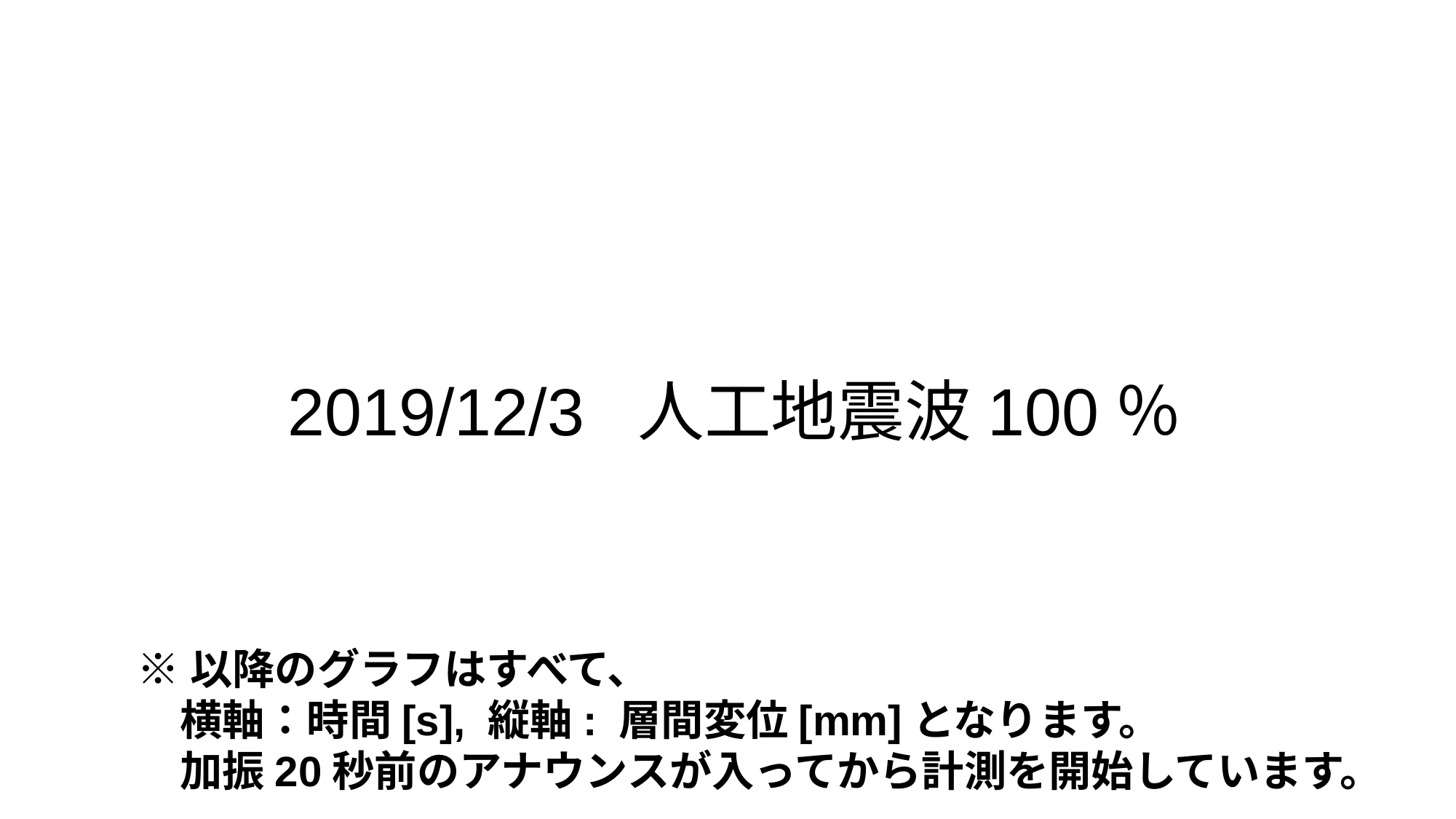

2019/12/3  人工地震波100％
※以降のグラフはすべて、
　横軸：時間[s], 縦軸: 層間変位[mm]となります。
　加振20秒前のアナウンスが入ってから計測を開始しています。